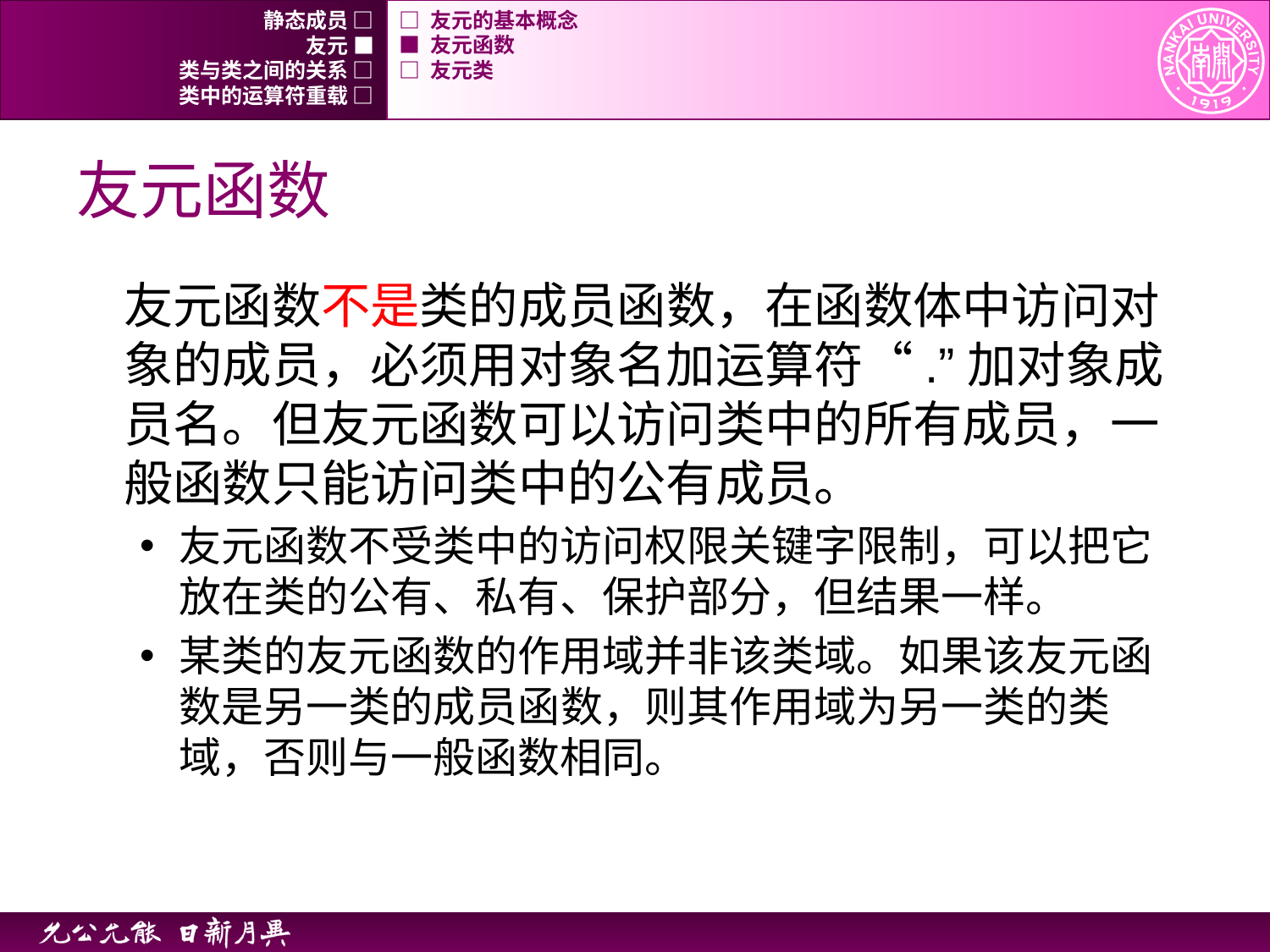

静态成员 □
□ 友元的基本概念
友元 ■
■ 友元函数
类与类之间的关系 □
□ 友元类
类中的运算符重载 □

# 友元函数
友元函数不是类的成员函数，在函数体中访问对象的成员，必须用对象名加运算符“.”加对象成员名。但友元函数可以访问类中的所有成员，一般函数只能访问类中的公有成员。
友元函数不受类中的访问权限关键字限制，可以把它放在类的公有、私有、保护部分，但结果一样。
某类的友元函数的作用域并非该类域。如果该友元函数是另一类的成员函数，则其作用域为另一类的类域，否则与一般函数相同。